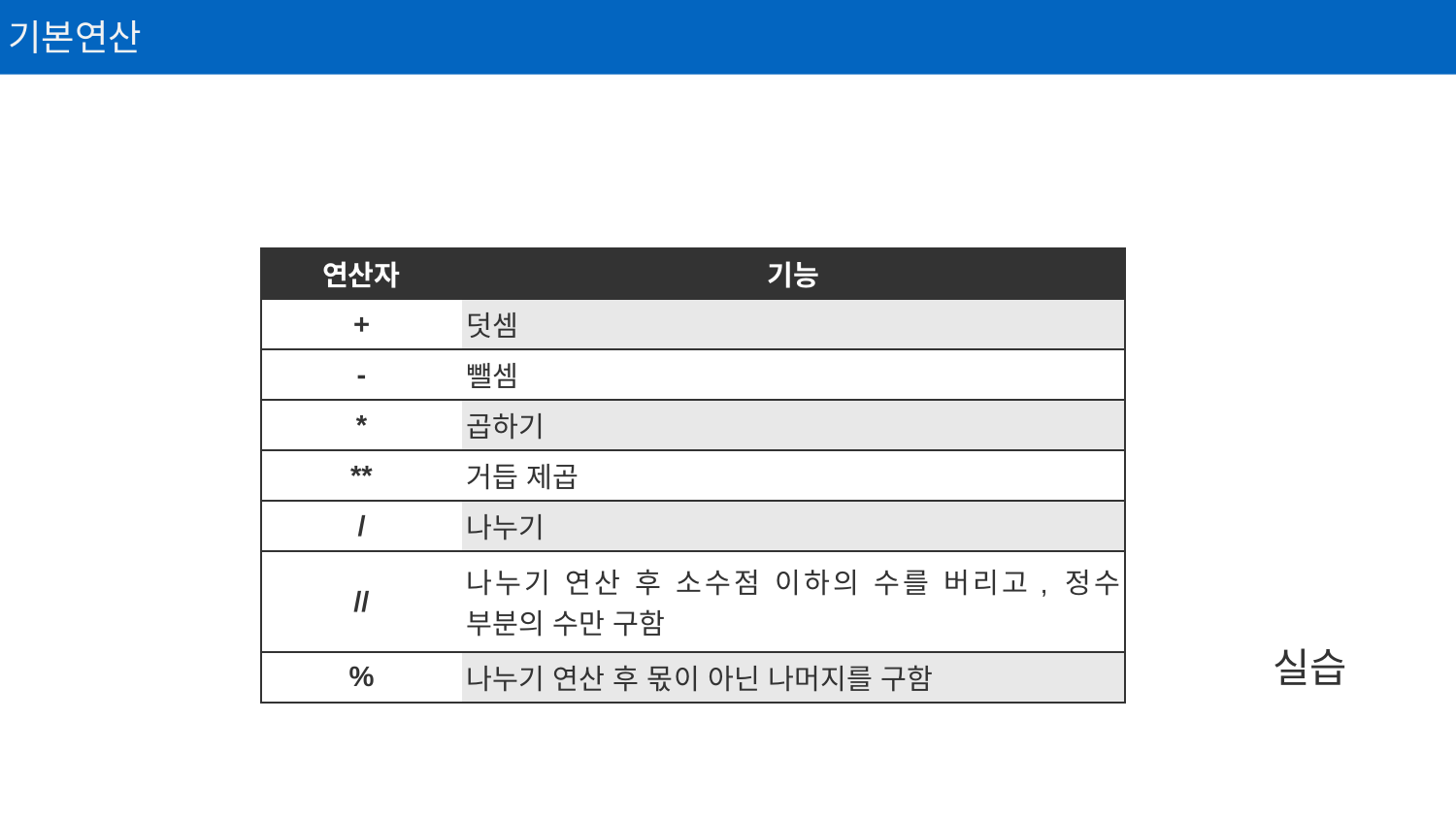

기본연산

| 연산자 | 기능 |
| --- | --- |
| + | 덧셈 |
| - | 뺄셈 |
| \* | 곱하기 |
| \*\* | 거듭 제곱 |
| / | 나누기 |
| // | 나누기 연산 후 소수점 이하의 수를 버리고, 정수 부분의 수만 구함 |
| % | 나누기 연산 후 몫이 아닌 나머지를 구함 |
실습